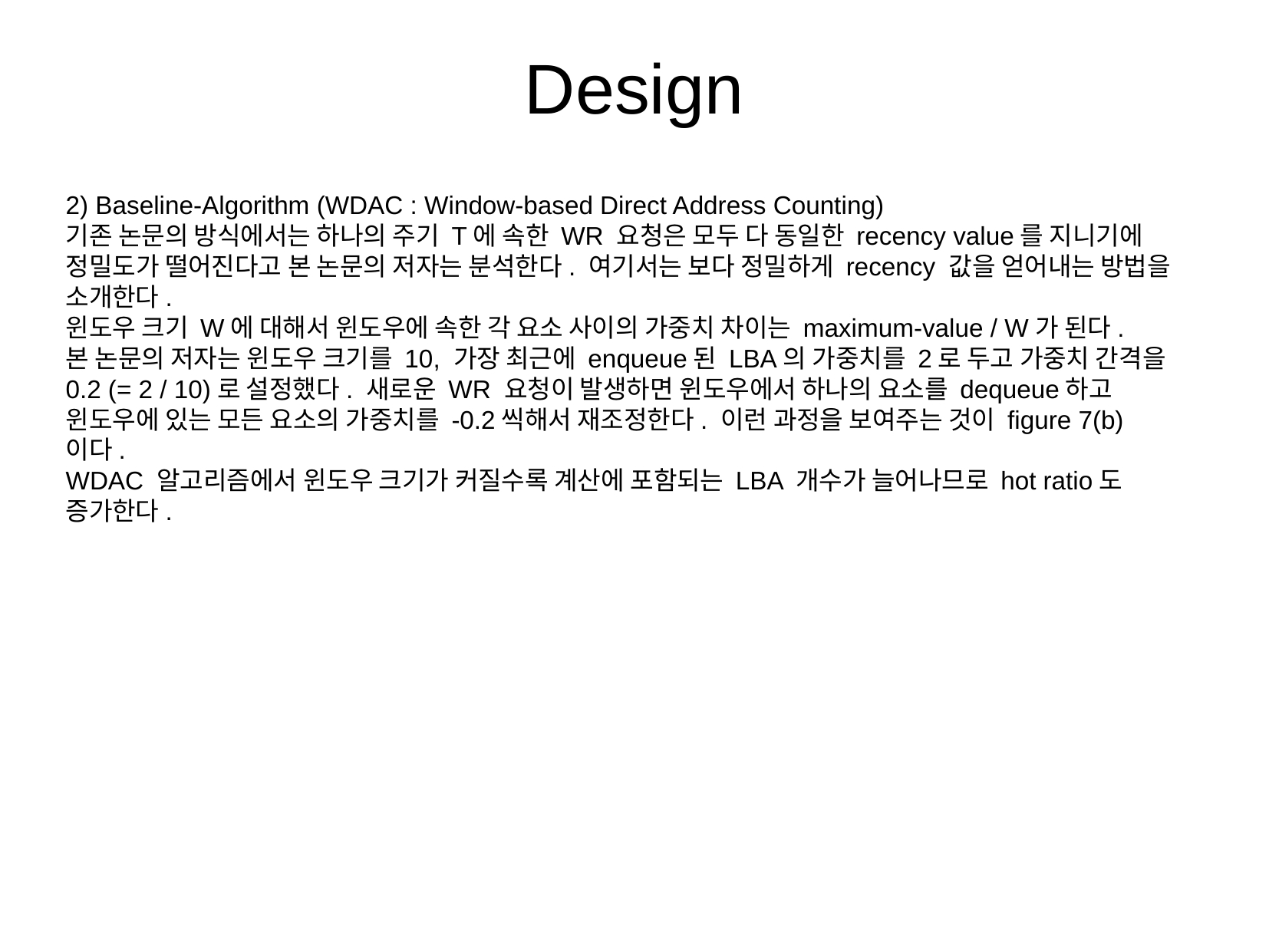

Design
2) Baseline-Algorithm (WDAC : Window-based Direct Address Counting)
기존 논문의 방식에서는 하나의 주기 T에 속한 WR 요청은 모두 다 동일한 recency value를 지니기에
정밀도가 떨어진다고 본 논문의 저자는 분석한다. 여기서는 보다 정밀하게 recency 값을 얻어내는 방법을
소개한다.
윈도우 크기 W에 대해서 윈도우에 속한 각 요소 사이의 가중치 차이는 maximum-value / W가 된다.
본 논문의 저자는 윈도우 크기를 10, 가장 최근에 enqueue된 LBA의 가중치를 2로 두고 가중치 간격을
0.2 (= 2 / 10)로 설정했다. 새로운 WR 요청이 발생하면 윈도우에서 하나의 요소를 dequeue하고
윈도우에 있는 모든 요소의 가중치를 -0.2씩해서 재조정한다. 이런 과정을 보여주는 것이 figure 7(b)
이다.
WDAC 알고리즘에서 윈도우 크기가 커질수록 계산에 포함되는 LBA 개수가 늘어나므로 hot ratio도
증가한다.